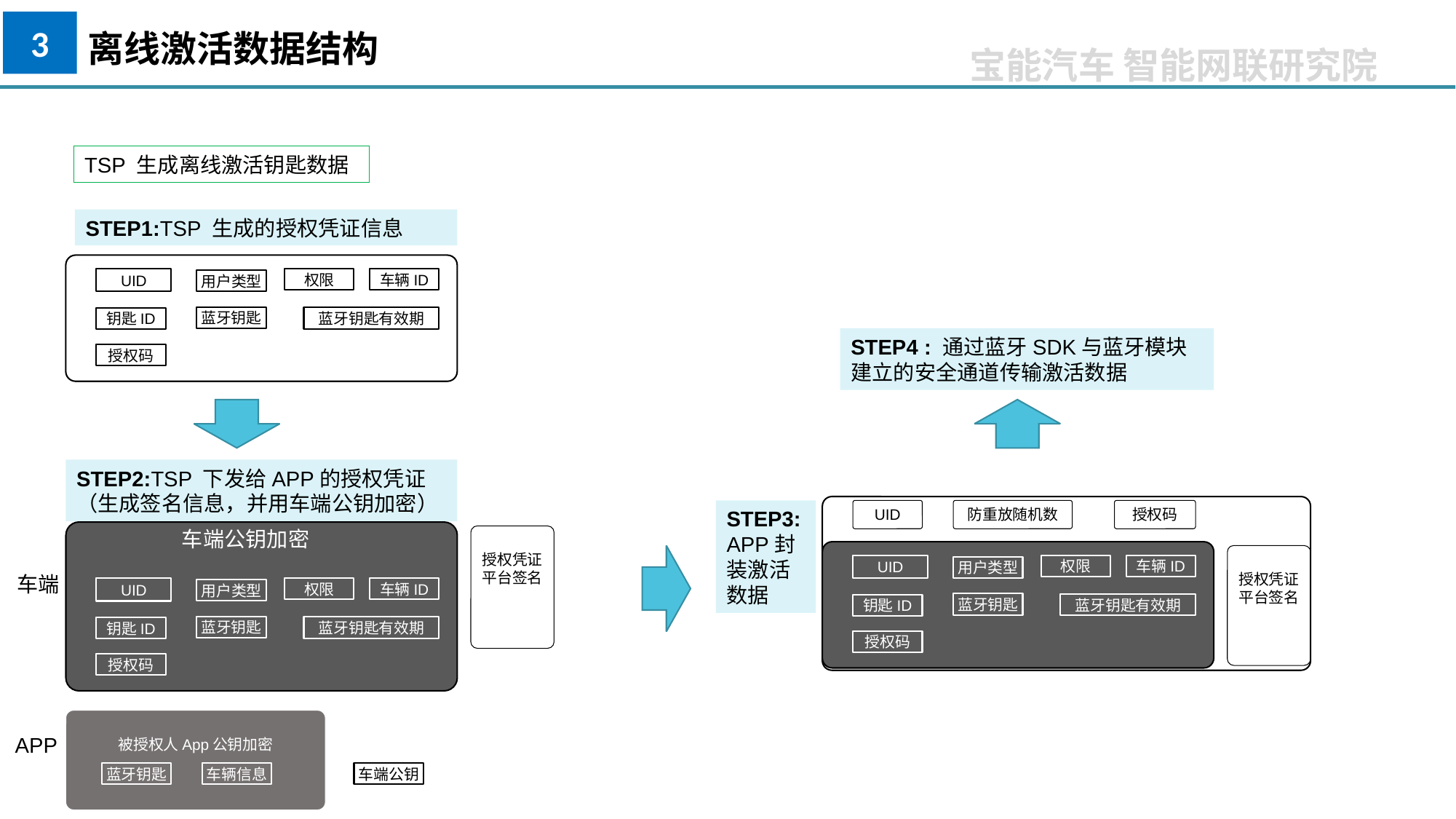

3
离线激活数据结构
TSP 生成离线激活钥匙数据
STEP1:TSP 生成的授权凭证信息

权限
UID
车辆ID
用户类型
蓝牙钥匙
蓝牙钥匙有效期
钥匙ID
STEP4 : 通过蓝牙SDK与蓝牙模块建立的安全通道传输激活数据
授权码

STEP2:TSP 下发给APP的授权凭证（生成签名信息，并用车端公钥加密）

STEP3:APP封装激活数据
UID
防重放随机数
授权码
车端公钥加密

授权凭证
平台签名

授权凭证
平台签名

权限
UID
车辆ID
用户类型

车端
权限
UID
车辆ID
用户类型
蓝牙钥匙
蓝牙钥匙有效期
钥匙ID
蓝牙钥匙
蓝牙钥匙有效期
钥匙ID
授权码
授权码

被授权人App公钥加密

APP
车辆信息
车端公钥
蓝牙钥匙